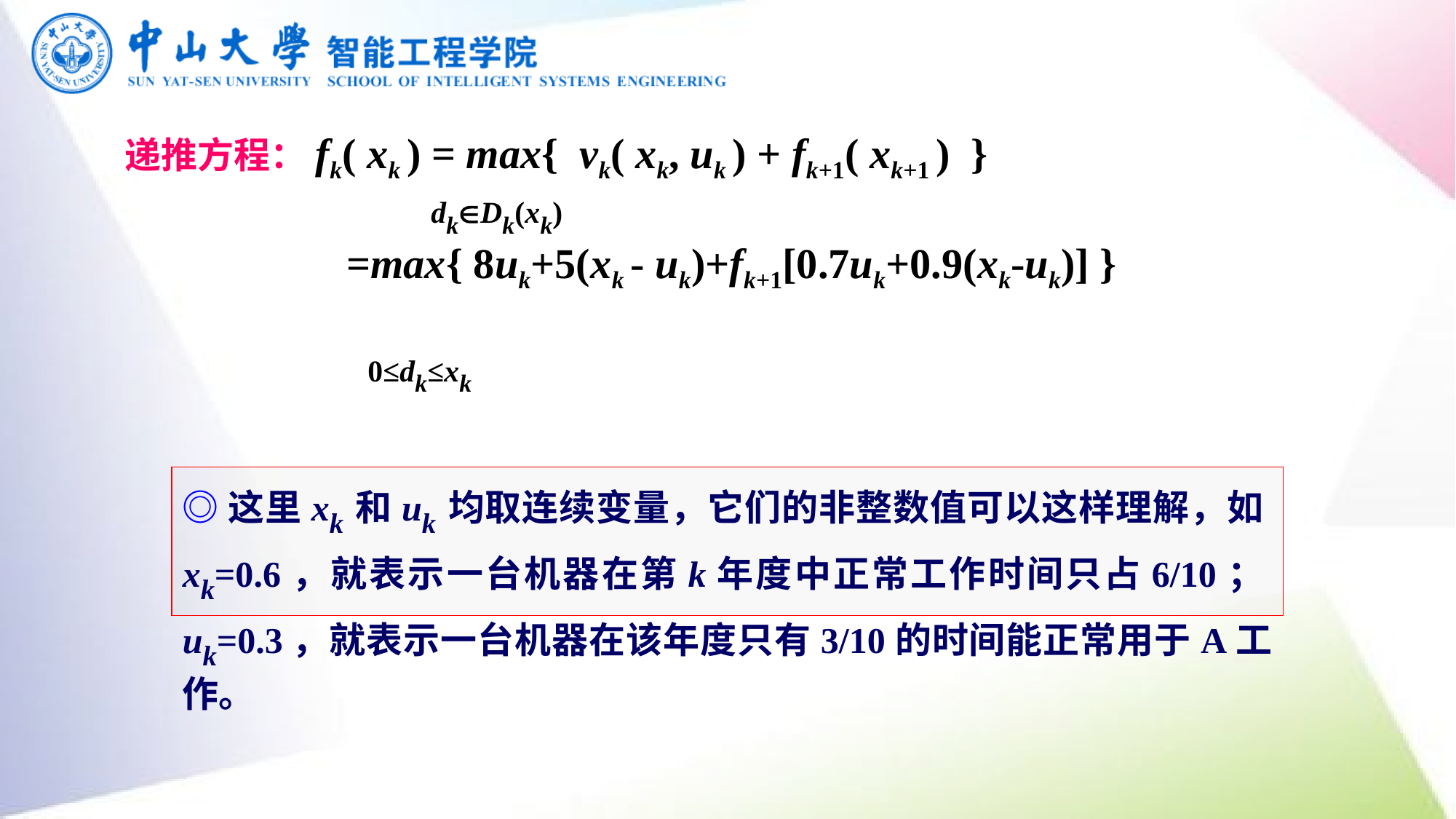

递推方程：fk( xk ) = max{  vk( xk, uk ) + fk+1( xk+1 )  }
                             dk∈Dk(xk)
                     =max{ 8uk+5(xk - uk)+fk+1[0.7uk+0.9(xk-uk)] }
                       0≤dk≤xk
◎这里xk和uk均取连续变量，它们的非整数值可以这样理解，如xk=0.6，就表示一台机器在第k年度中正常工作时间只占6/10；uk=0.3，就表示一台机器在该年度只有3/10的时间能正常用于A工作。